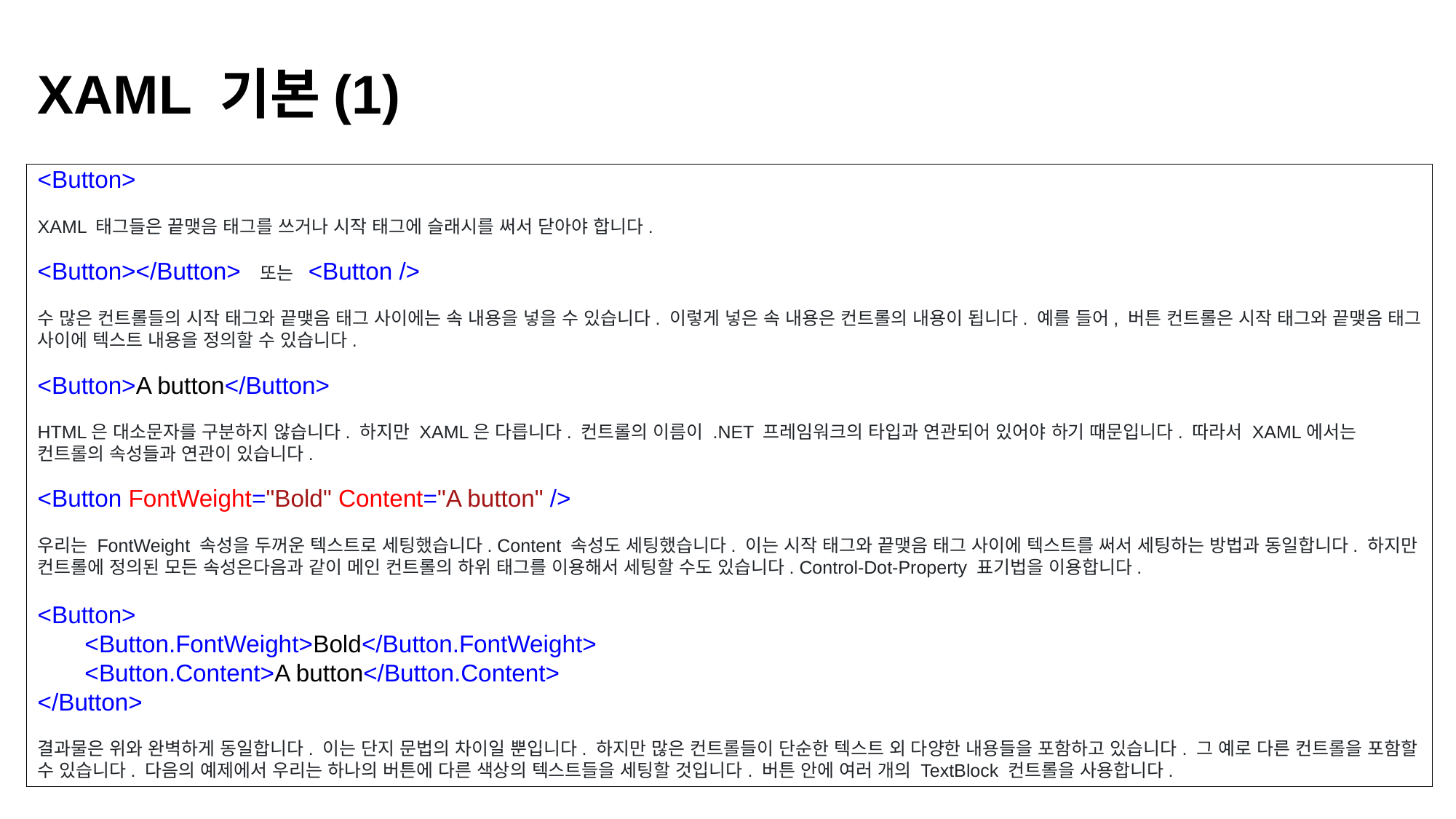

# XAML 기본(1)
<Button>

XAML 태그들은 끝맺음 태그를 쓰거나 시작 태그에 슬래시를 써서 닫아야 합니다.

<Button></Button>  또는  <Button />

수 많은 컨트롤들의 시작 태그와 끝맺음 태그 사이에는 속 내용을 넣을 수 있습니다. 이렇게 넣은 속 내용은 컨트롤의 내용이 됩니다. 예를 들어, 버튼 컨트롤은 시작 태그와 끝맺음 태그 사이에 텍스트 내용을 정의할 수 있습니다.

<Button>A button</Button>

HTML은 대소문자를 구분하지 않습니다. 하지만 XAML은 다릅니다. 컨트롤의 이름이 .NET 프레임워크의 타입과 연관되어 있어야 하기 때문입니다. 따라서 XAML에서는 컨트롤의 속성들과 연관이 있습니다.

<Button FontWeight="Bold" Content="A button" />

우리는 FontWeight 속성을 두꺼운 텍스트로 세팅했습니다. Content 속성도 세팅했습니다. 이는 시작 태그와 끝맺음 태그 사이에 텍스트를 써서 세팅하는 방법과 동일합니다. 하지만 컨트롤에 정의된 모든 속성은다음과 같이 메인 컨트롤의 하위 태그를 이용해서 세팅할 수도 있습니다. Control-Dot-Property 표기법을 이용합니다.

<Button>
       <Button.FontWeight>Bold</Button.FontWeight>
       <Button.Content>A button</Button.Content>
</Button>

결과물은 위와 완벽하게 동일합니다. 이는 단지 문법의 차이일 뿐입니다. 하지만 많은 컨트롤들이 단순한 텍스트 외 다양한 내용들을 포함하고 있습니다. 그 예로 다른 컨트롤을 포함할 수 있습니다. 다음의 예제에서 우리는 하나의 버튼에 다른 색상의 텍스트들을 세팅할 것입니다. 버튼 안에 여러 개의 TextBlock 컨트롤을 사용합니다.